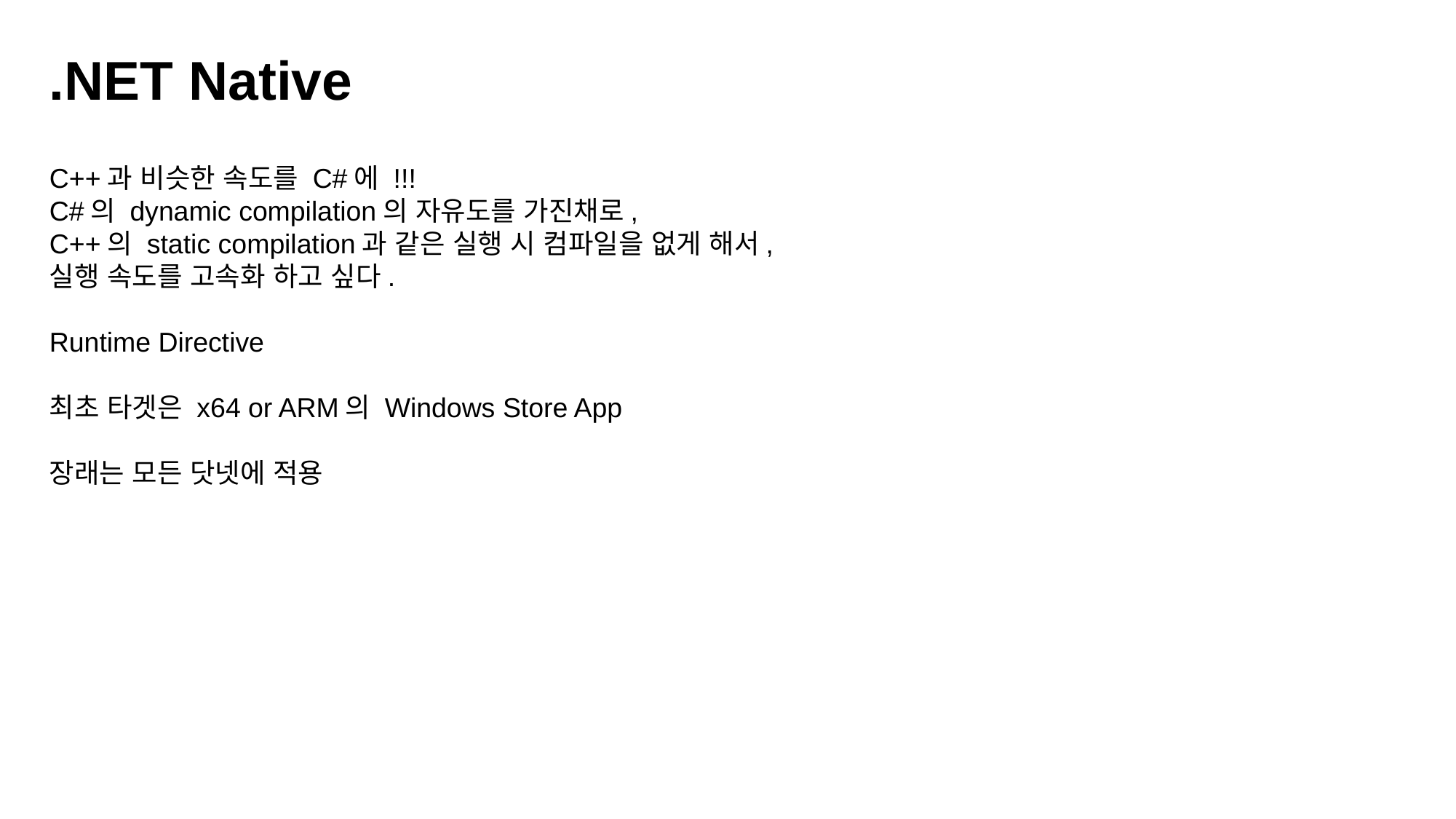

.NET Native
C++과 비슷한 속도를 C#에 !!!
C#의 dynamic compilation의 자유도를 가진채로,
C++의 static compilation과 같은 실행 시 컴파일을 없게 해서,
실행 속도를 고속화 하고 싶다.
Runtime Directive
최초 타겟은 x64 or ARM의 Windows Store App
장래는 모든 닷넷에 적용